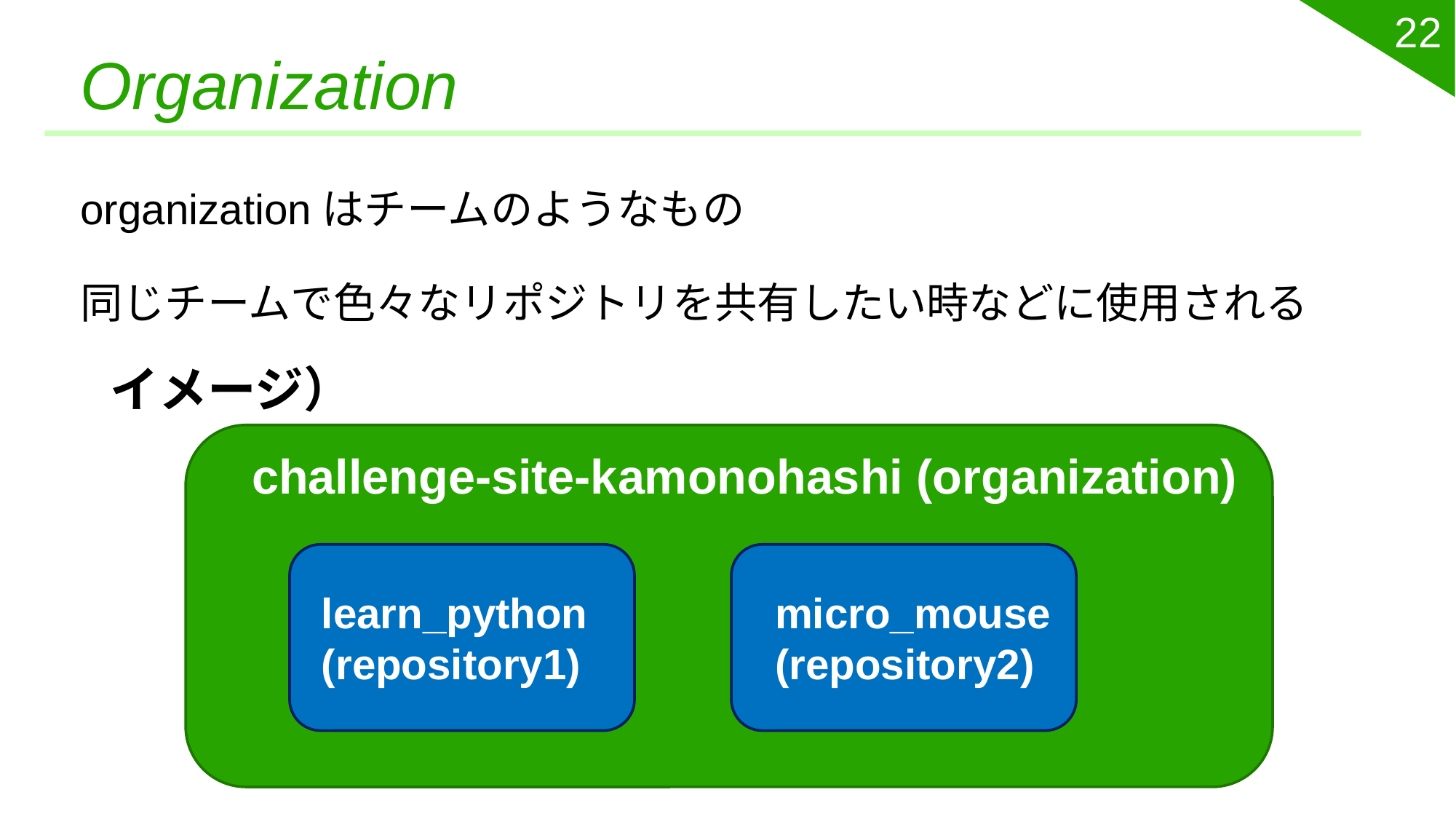

22
# Organization
organizationはチームのようなもの
同じチームで色々なリポジトリを共有したい時などに使用される

イメージ）

challenge-site-kamonohashi (organization)

learn_python
(repository1)
micro_mouse
(repository2)